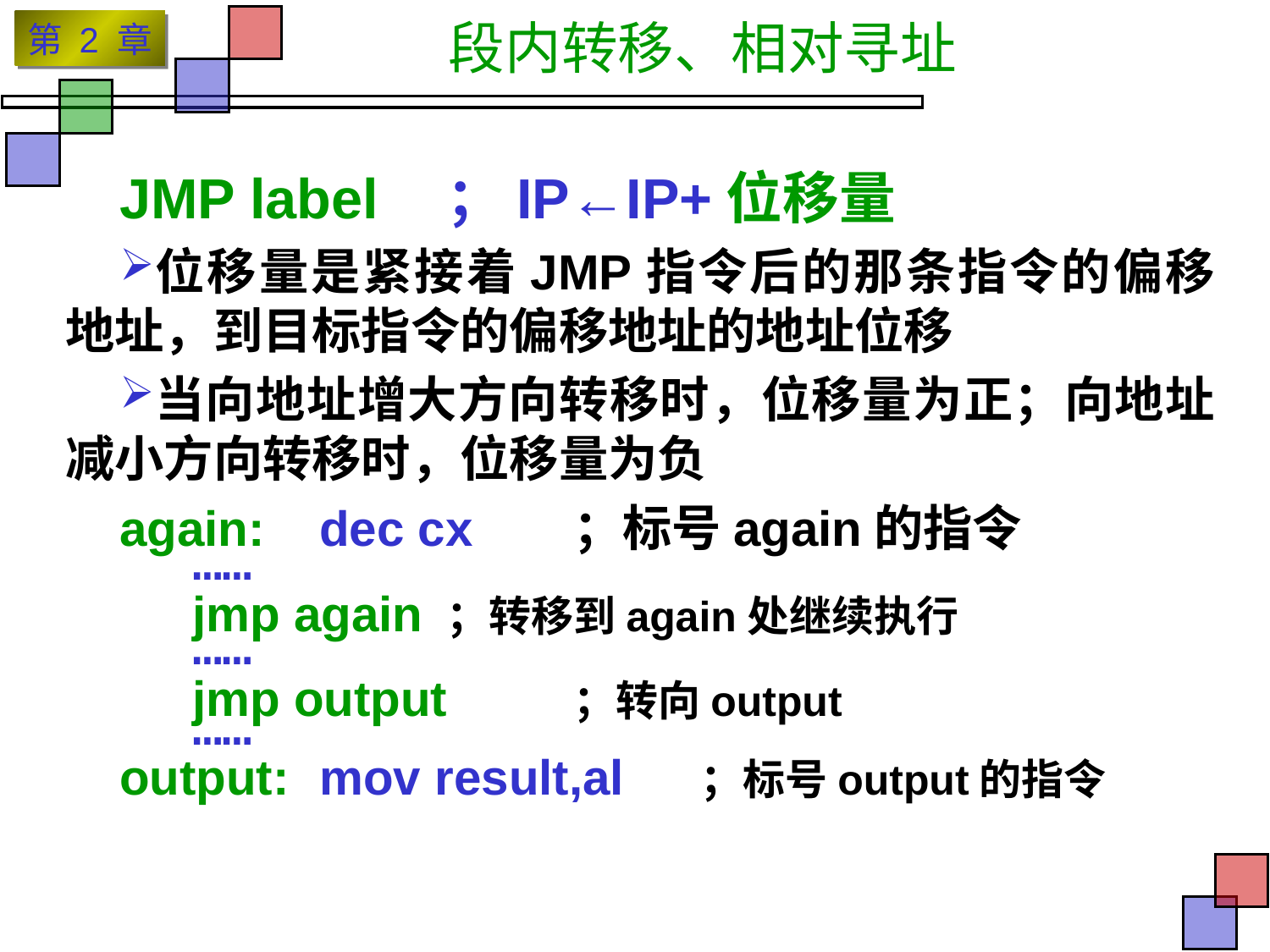

# 段内转移、相对寻址
JMP label	；IP←IP+位移量
位移量是紧接着JMP指令后的那条指令的偏移地址，到目标指令的偏移地址的地址位移
当向地址增大方向转移时，位移量为正；向地址减小方向转移时，位移量为负
again:	dec cx	；标号again的指令
	……
	jmp again	；转移到again处继续执行
	……
	jmp output	；转向output
	……
output:	mov result,al	；标号output的指令